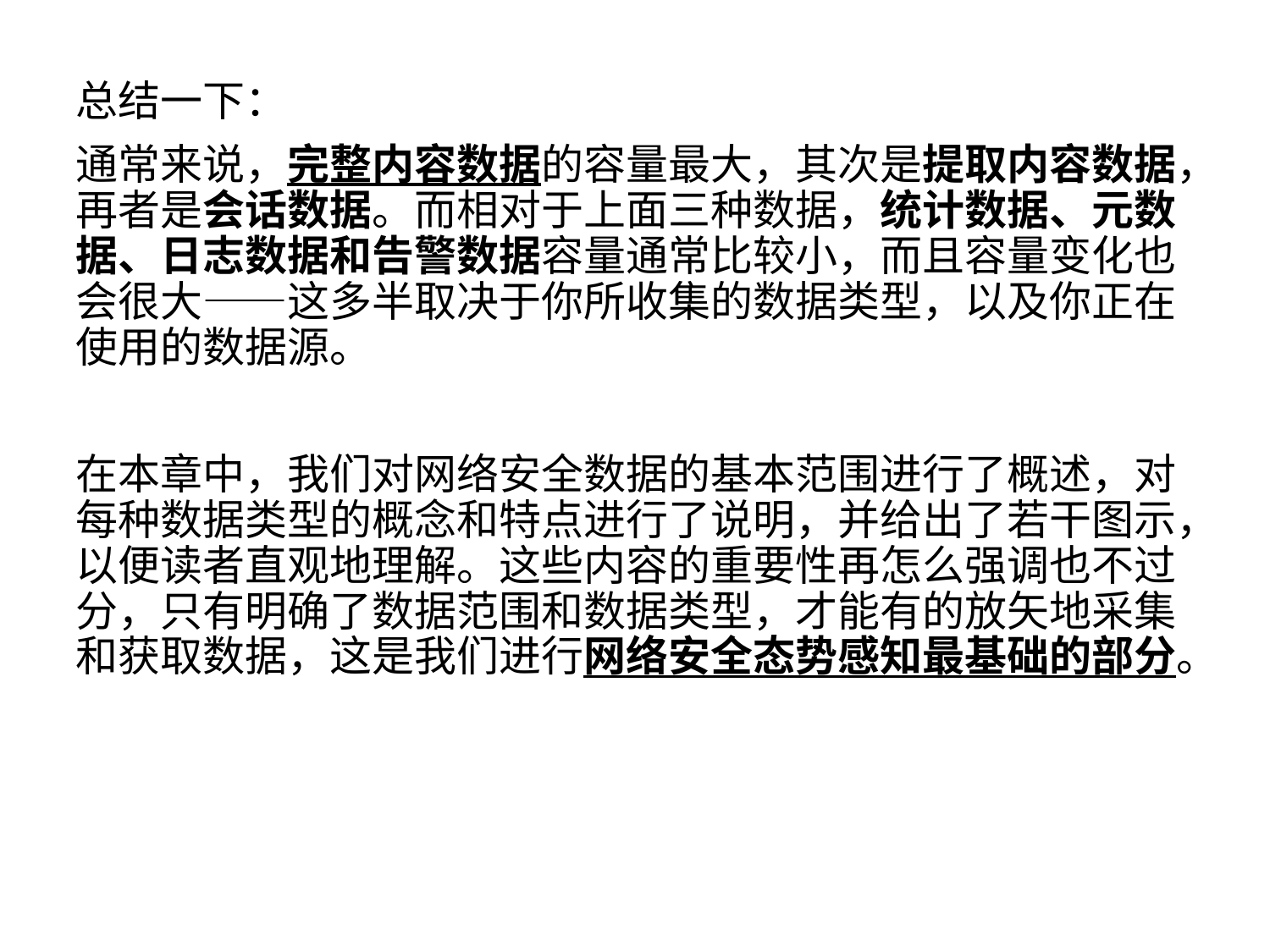

总结一下：
通常来说，完整内容数据的容量最大，其次是提取内容数据，再者是会话数据。而相对于上面三种数据，统计数据、元数据、日志数据和告警数据容量通常比较小，而且容量变化也会很大——这多半取决于你所收集的数据类型，以及你正在使用的数据源。

在本章中，我们对网络安全数据的基本范围进行了概述，对每种数据类型的概念和特点进行了说明，并给出了若干图示，以便读者直观地理解。这些内容的重要性再怎么强调也不过分，只有明确了数据范围和数据类型，才能有的放矢地采集和获取数据，这是我们进行网络安全态势感知最基础的部分。